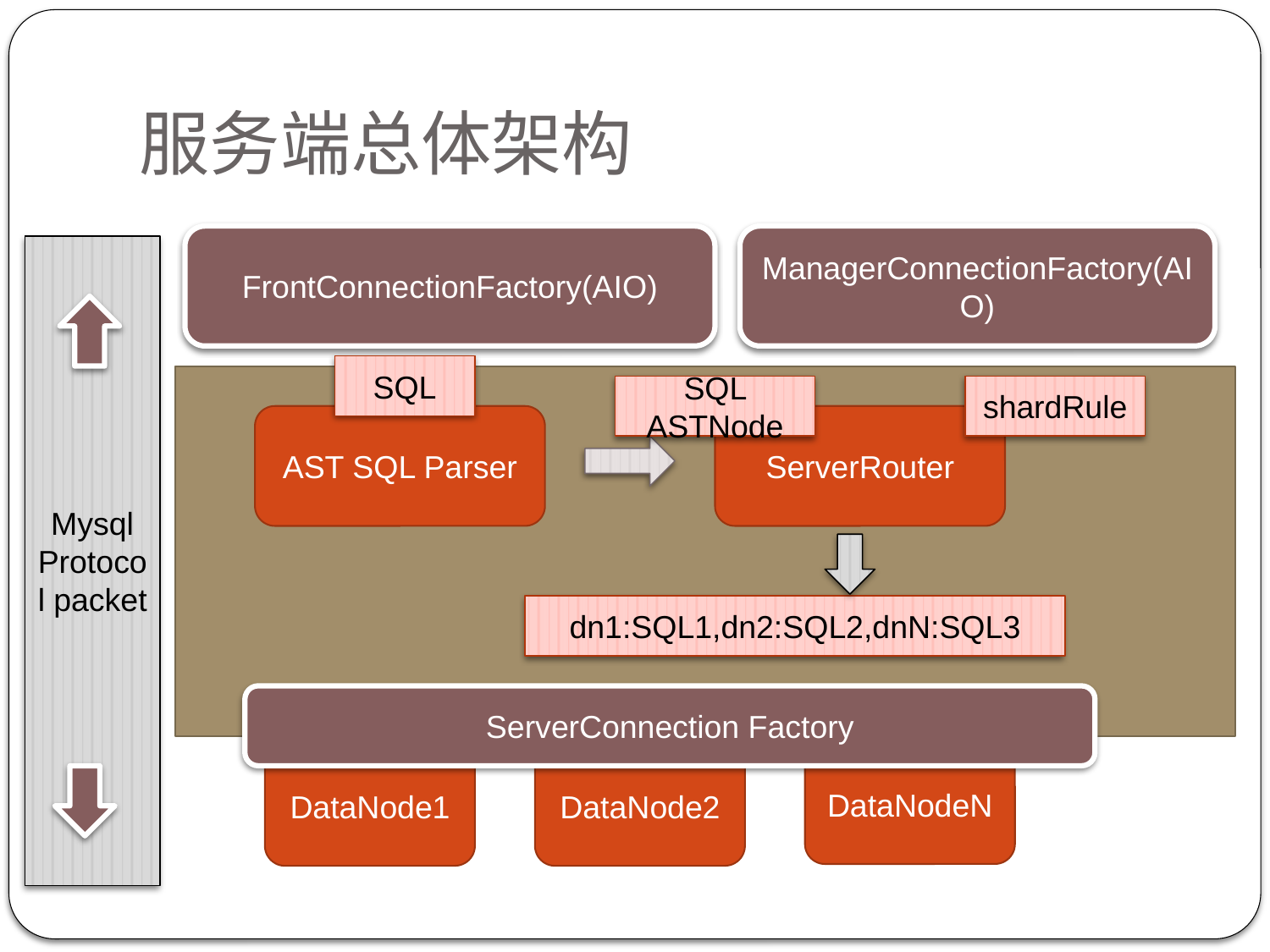

# 服务端总体架构
FrontConnectionFactory(AIO)
ManagerConnectionFactory(AIO)
Mysql
Protocol packet

SQL

SQL ASTNode
shardRule
AST SQL Parser
ServerRouter

dn1:SQL1,dn2:SQL2,dnN:SQL3
ServerConnection Factory
DataNodeN
DataNode1
DataNode2